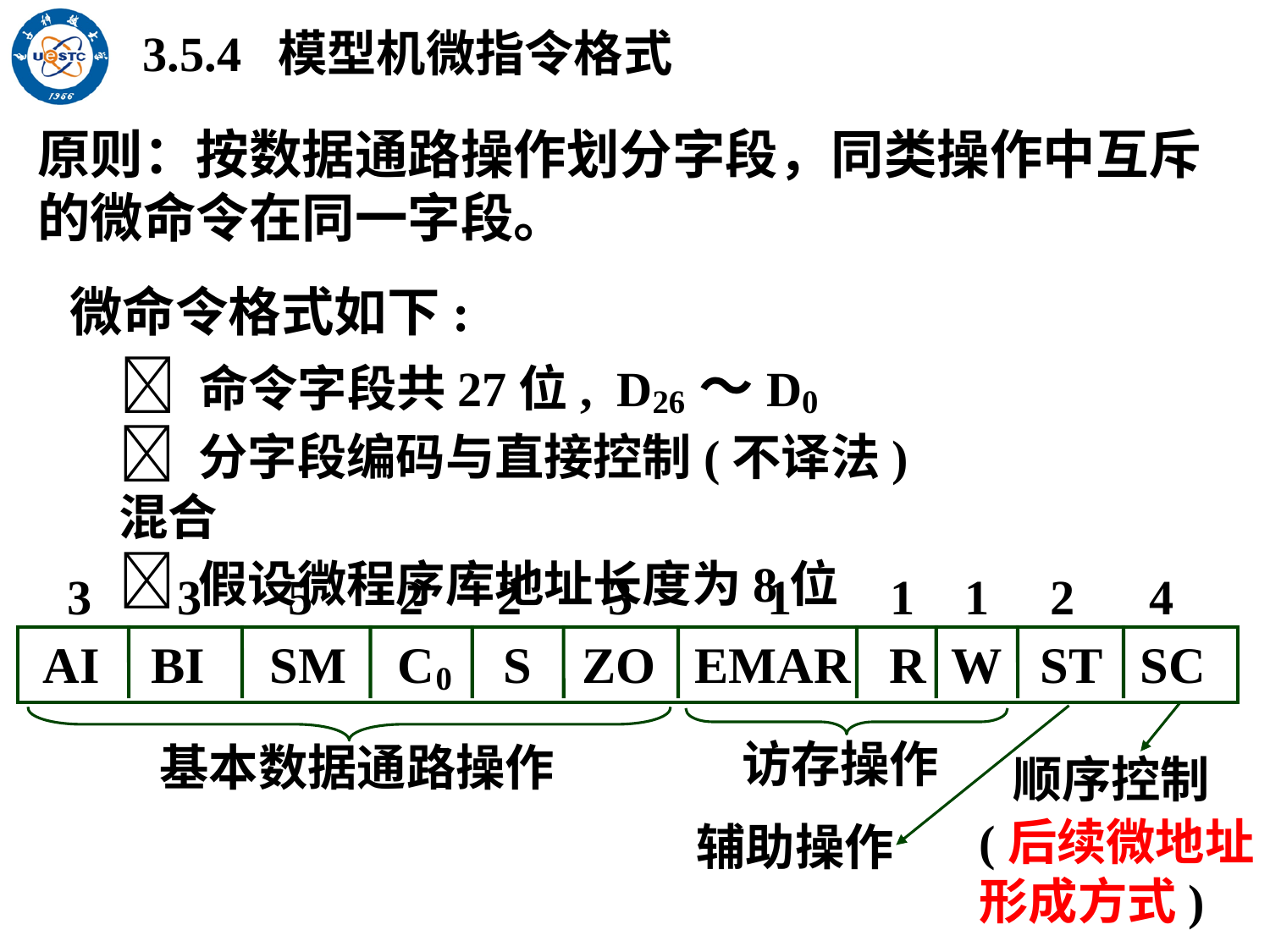

3.5.4  模型机微指令格式
原则：按数据通路操作划分字段，同类操作中互斥的微命令在同一字段。
微命令格式如下:
• 命令字段共27位,  D26～D0

• 分字段编码与直接控制(不译法)混合
• 假设微程序库地址长度为8位
   3       3       5       2      2       3           1        1    1     2      4
 AI    BI     SM    C0    S     ZO   EMAR   R   W   ST   SC

访存操作
基本数据通路操作
顺序控制
(后续微地址形成方式)
辅助操作